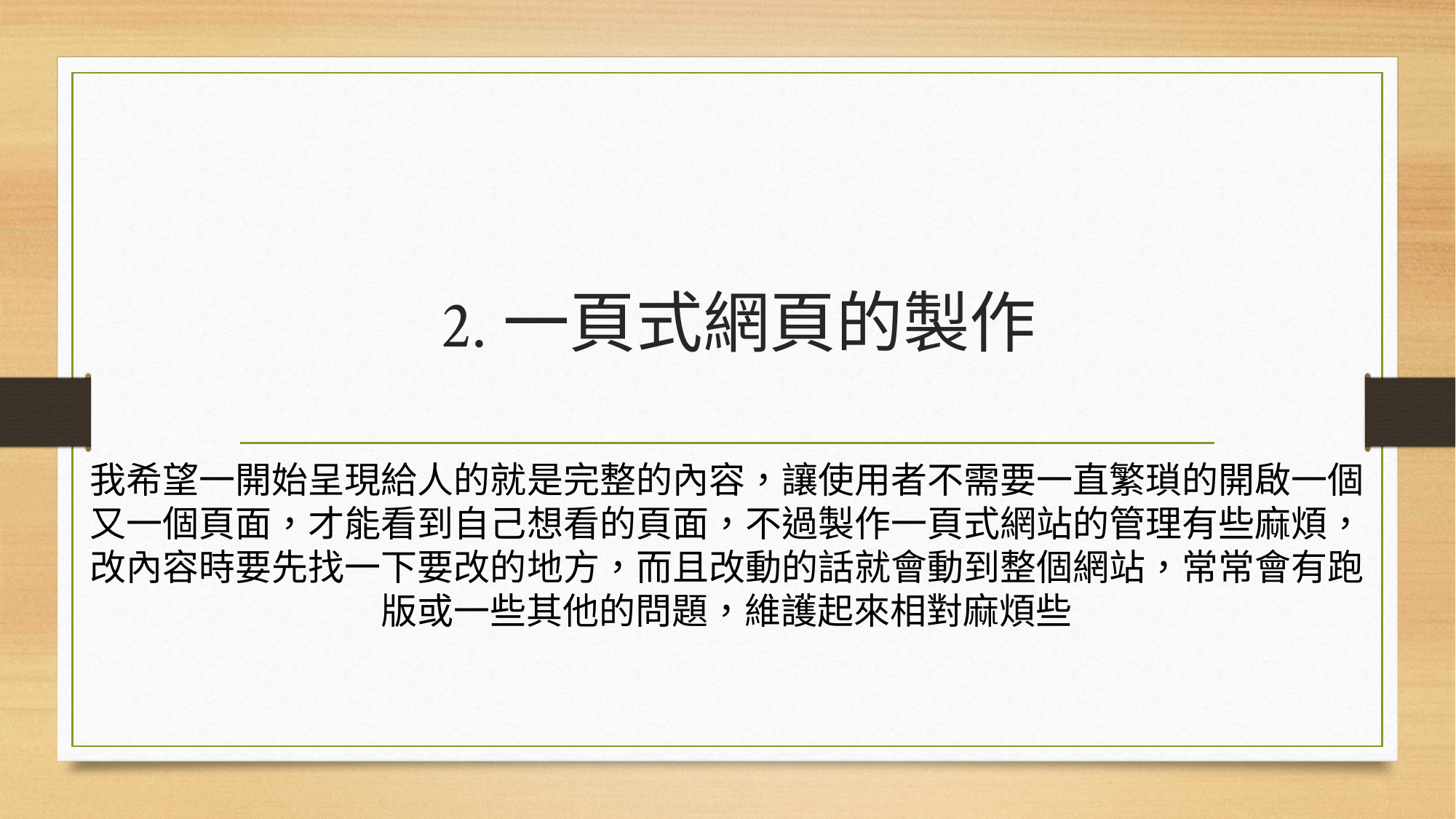

# 2.一頁式網頁的製作
我希望一開始呈現給人的就是完整的內容，讓使用者不需要一直繁瑣的開啟一個又一個頁面，才能看到自己想看的頁面，不過製作一頁式網站的管理有些麻煩，改內容時要先找一下要改的地方，而且改動的話就會動到整個網站，常常會有跑版或一些其他的問題，維護起來相對麻煩些